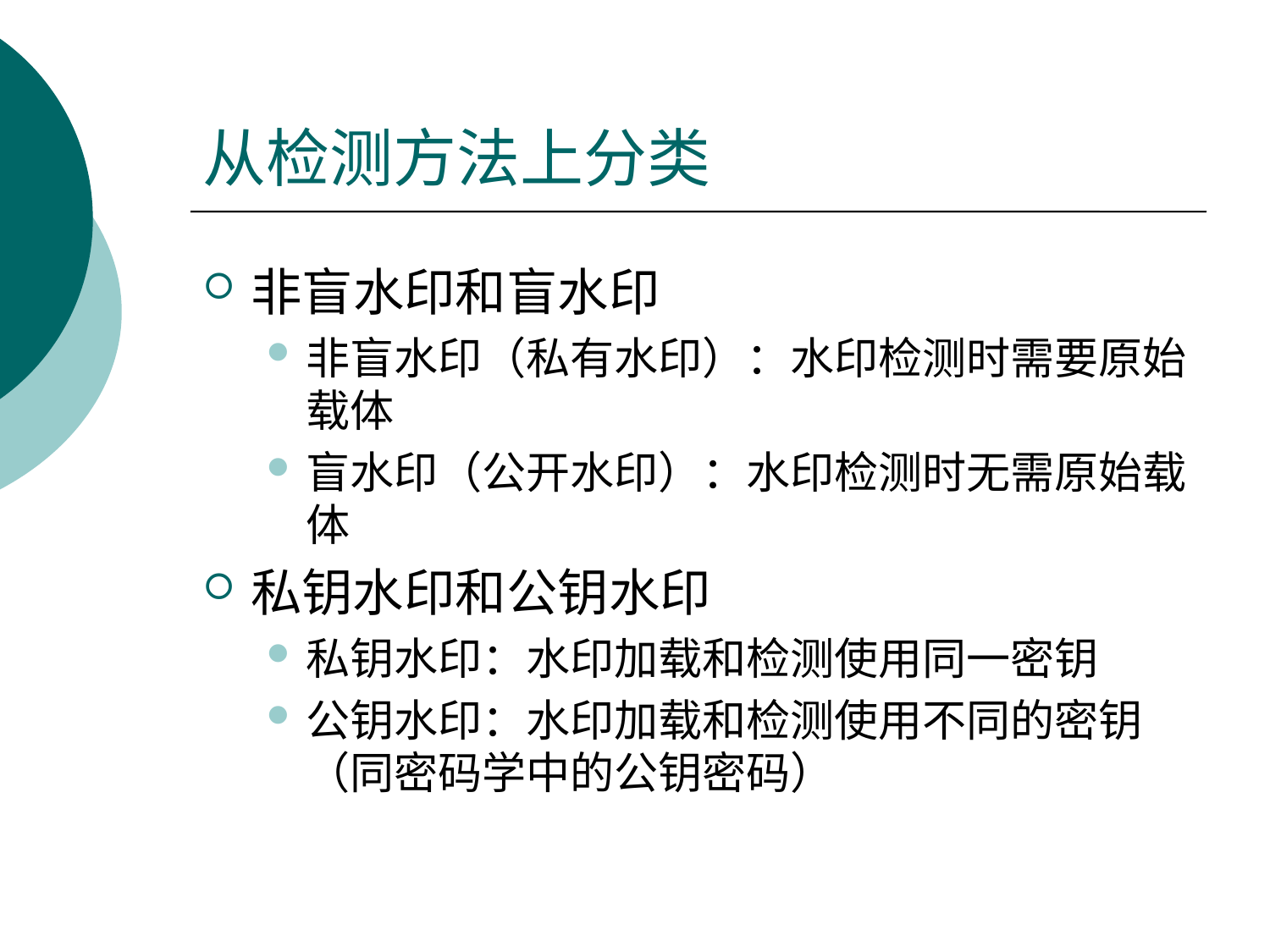

# 从检测方法上分类
非盲水印和盲水印
非盲水印（私有水印）：水印检测时需要原始载体
盲水印（公开水印）：水印检测时无需原始载体
私钥水印和公钥水印
私钥水印：水印加载和检测使用同一密钥
公钥水印：水印加载和检测使用不同的密钥（同密码学中的公钥密码）
26